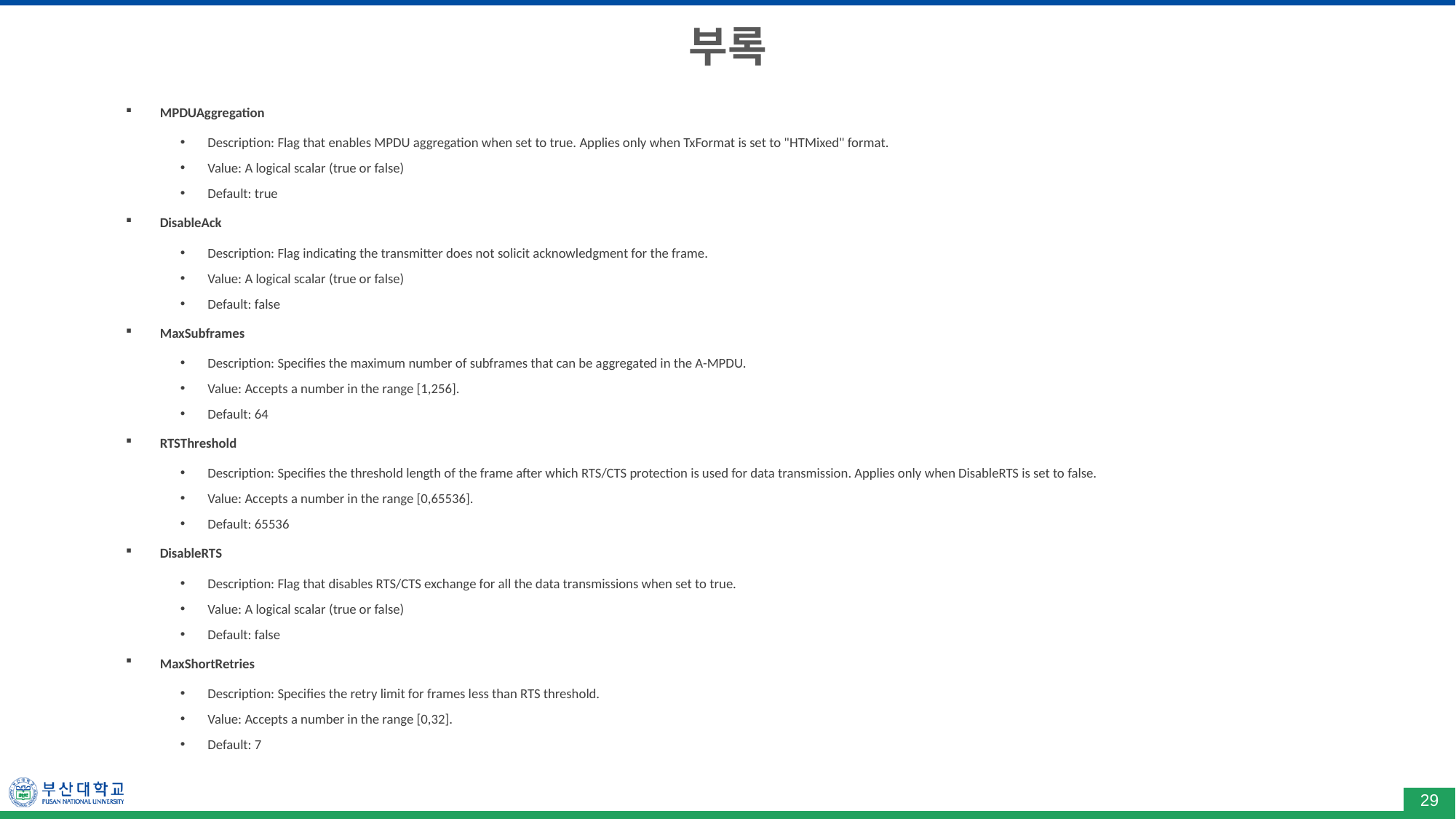

# 부록
MPDUAggregation
Description: Flag that enables MPDU aggregation when set to true. Applies only when TxFormat is set to "HTMixed" format.
Value: A logical scalar (true or false)
Default: true
DisableAck
Description: Flag indicating the transmitter does not solicit acknowledgment for the frame.
Value: A logical scalar (true or false)
Default: false
MaxSubframes
Description: Specifies the maximum number of subframes that can be aggregated in the A-MPDU.
Value: Accepts a number in the range [1,256].
Default: 64
RTSThreshold
Description: Specifies the threshold length of the frame after which RTS/CTS protection is used for data transmission. Applies only when DisableRTS is set to false.
Value: Accepts a number in the range [0,65536].
Default: 65536
DisableRTS
Description: Flag that disables RTS/CTS exchange for all the data transmissions when set to true.
Value: A logical scalar (true or false)
Default: false
MaxShortRetries
Description: Specifies the retry limit for frames less than RTS threshold.
Value: Accepts a number in the range [0,32].
Default: 7
29